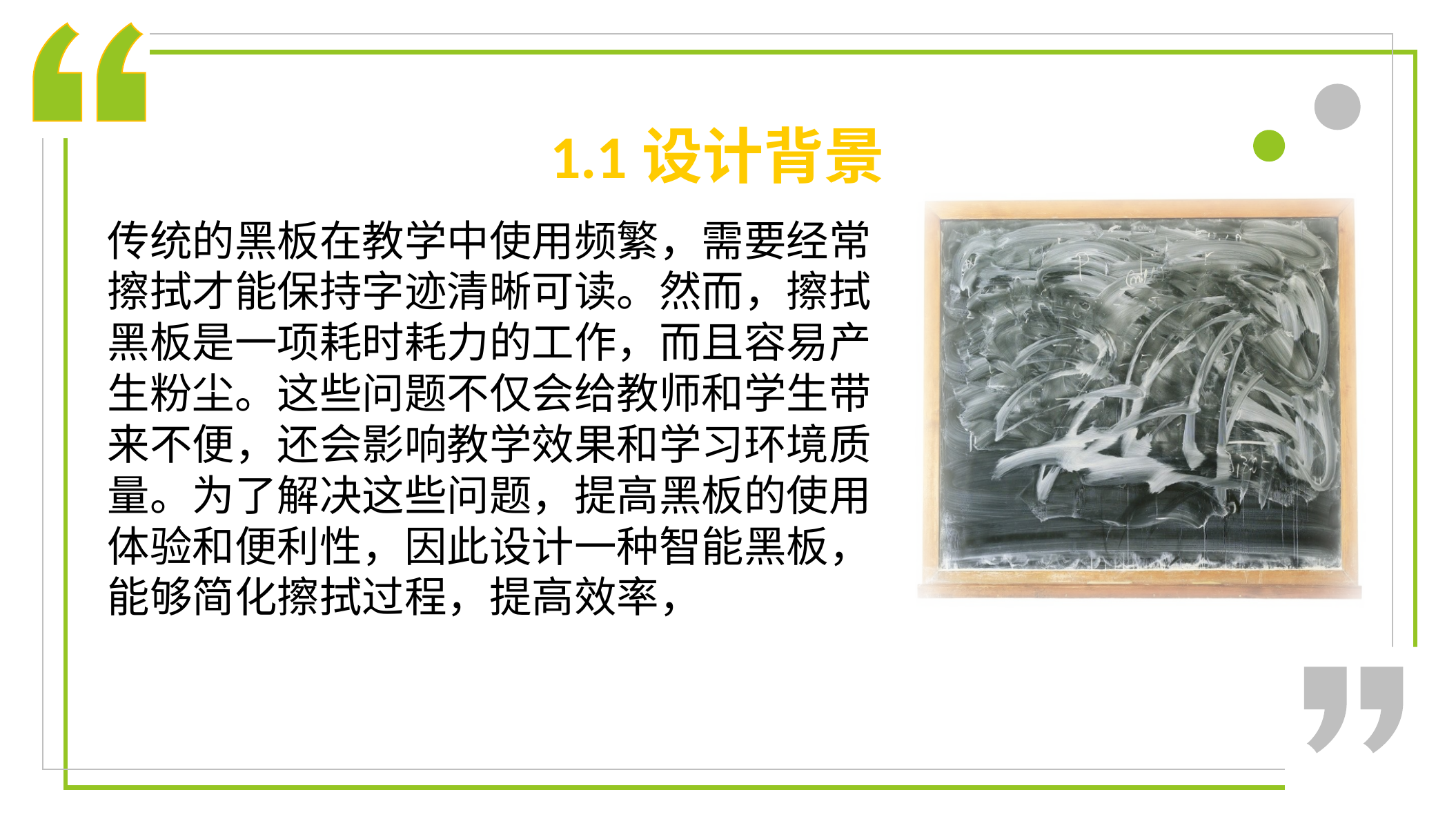

1.1设计背景

传统的黑板在教学中使用频繁，需要经常擦拭才能保持字迹清晰可读。然而，擦拭黑板是一项耗时耗力的工作，而且容易产生粉尘。这些问题不仅会给教师和学生带来不便，还会影响教学效果和学习环境质量。为了解决这些问题，提高黑板的使用体验和便利性，因此设计一种智能黑板，能够简化擦拭过程，提高效率，